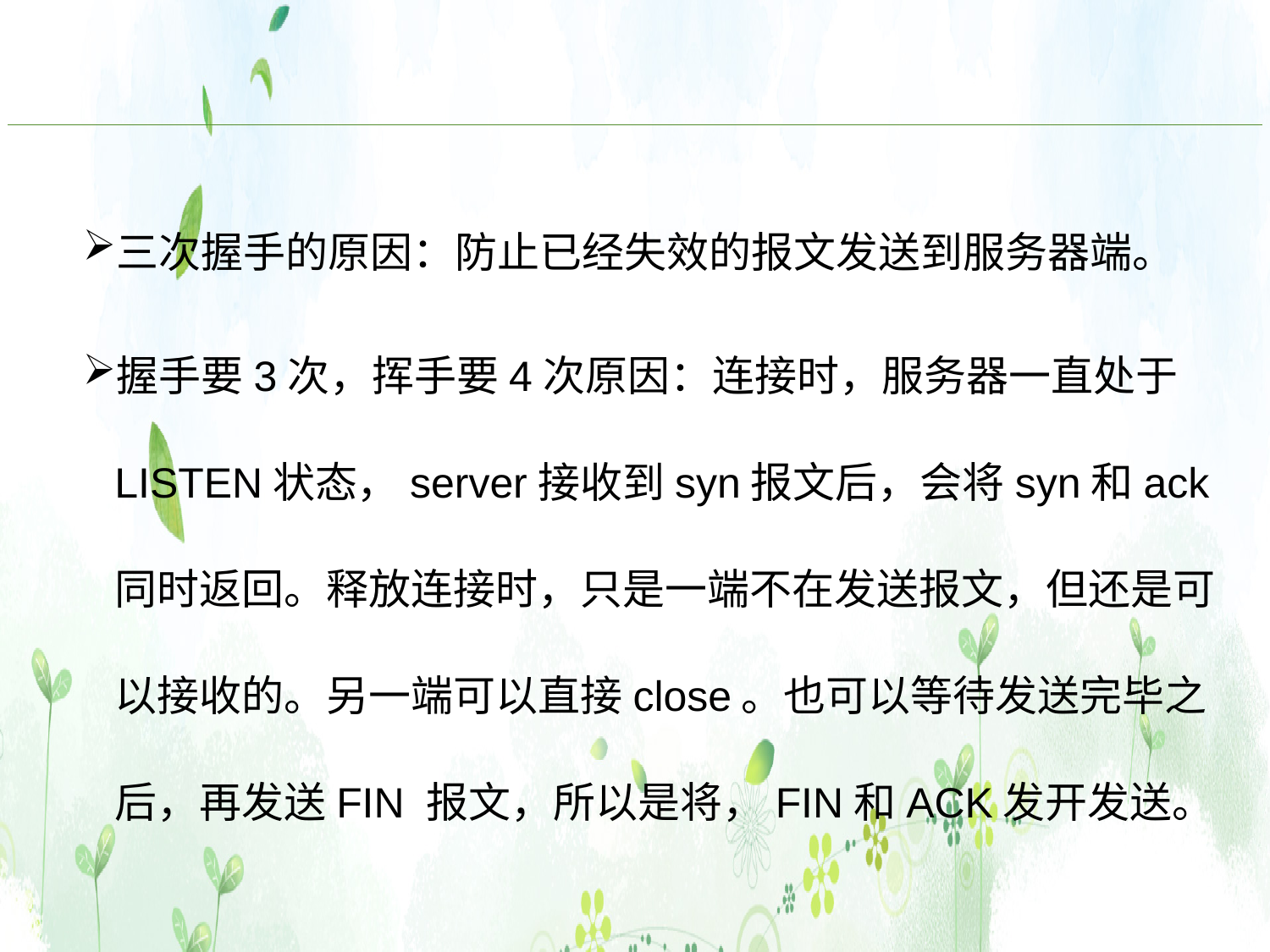

三次握手的原因：防止已经失效的报文发送到服务器端。
握手要3次，挥手要4次原因：连接时，服务器一直处于LISTEN状态，server接收到syn报文后，会将syn和ack同时返回。释放连接时，只是一端不在发送报文，但还是可以接收的。另一端可以直接close。也可以等待发送完毕之后，再发送FIN 报文，所以是将，FIN和ACK发开发送。